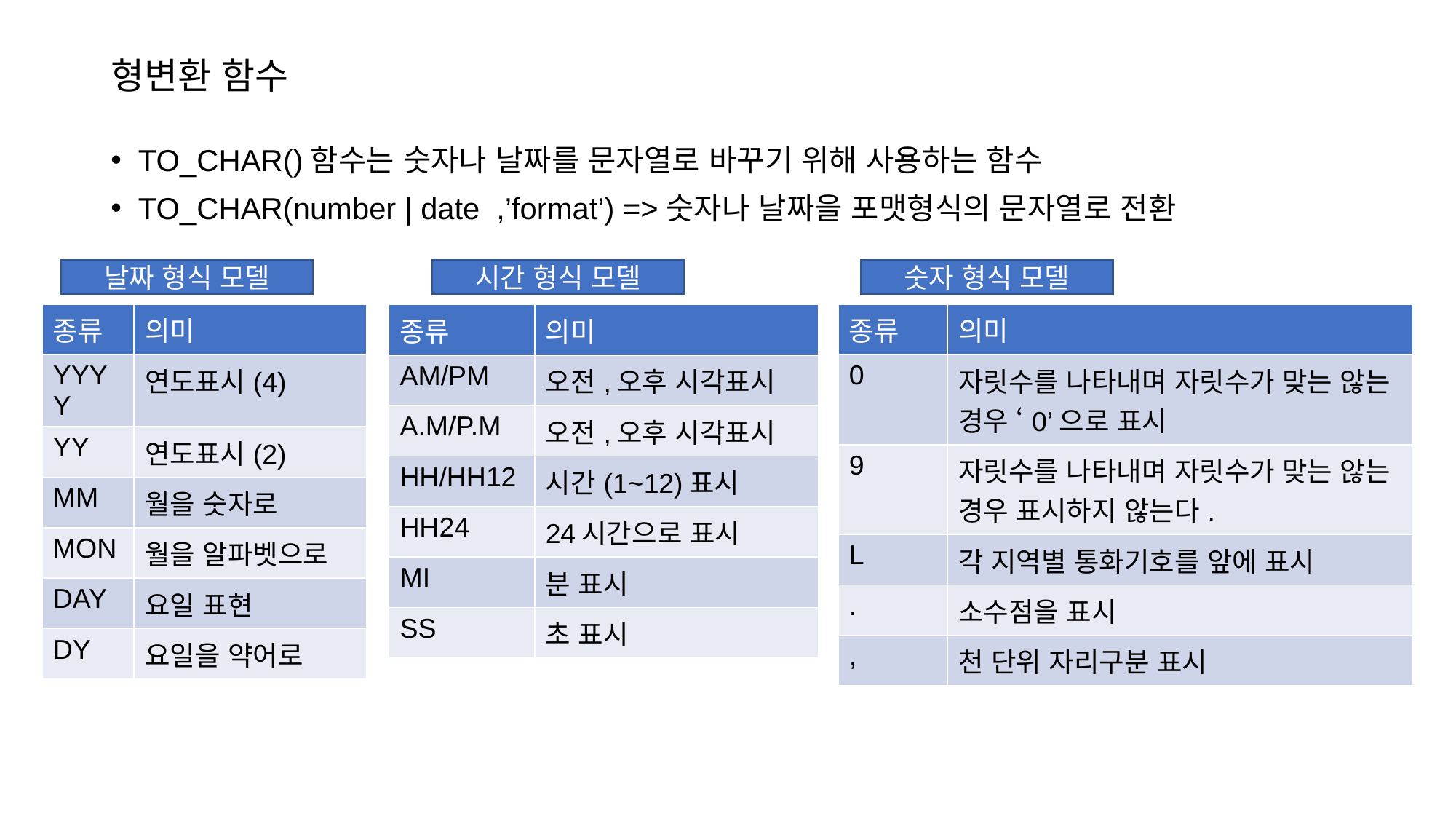

# 형변환 함수
TO_CHAR()함수는 숫자나 날짜를 문자열로 바꾸기 위해 사용하는 함수
TO_CHAR(number | date  ,’format’) =>숫자나 날짜을 포맷형식의 문자열로 전환
날짜 형식 모델
시간 형식 모델
숫자 형식 모델
| 종류 | 의미 |
| --- | --- |
| YYYY | 연도표시(4) |
| YY | 연도표시(2) |
| MM | 월을 숫자로 |
| MON | 월을 알파벳으로 |
| DAY | 요일 표현 |
| DY | 요일을 약어로 |
| 종류 | 의미 |
| --- | --- |
| 0 | 자릿수를 나타내며 자릿수가 맞는 않는 경우 ‘0’으로 표시 |
| 9 | 자릿수를 나타내며 자릿수가 맞는 않는 경우 표시하지 않는다. |
| L | 각 지역별 통화기호를 앞에 표시 |
| . | 소수점을 표시 |
| , | 천 단위 자리구분 표시 |
| 종류 | 의미 |
| --- | --- |
| AM/PM | 오전,오후 시각표시 |
| A.M/P.M | 오전,오후 시각표시 |
| HH/HH12 | 시간(1~12)표시 |
| HH24 | 24시간으로 표시 |
| MI | 분 표시 |
| SS | 초 표시 |